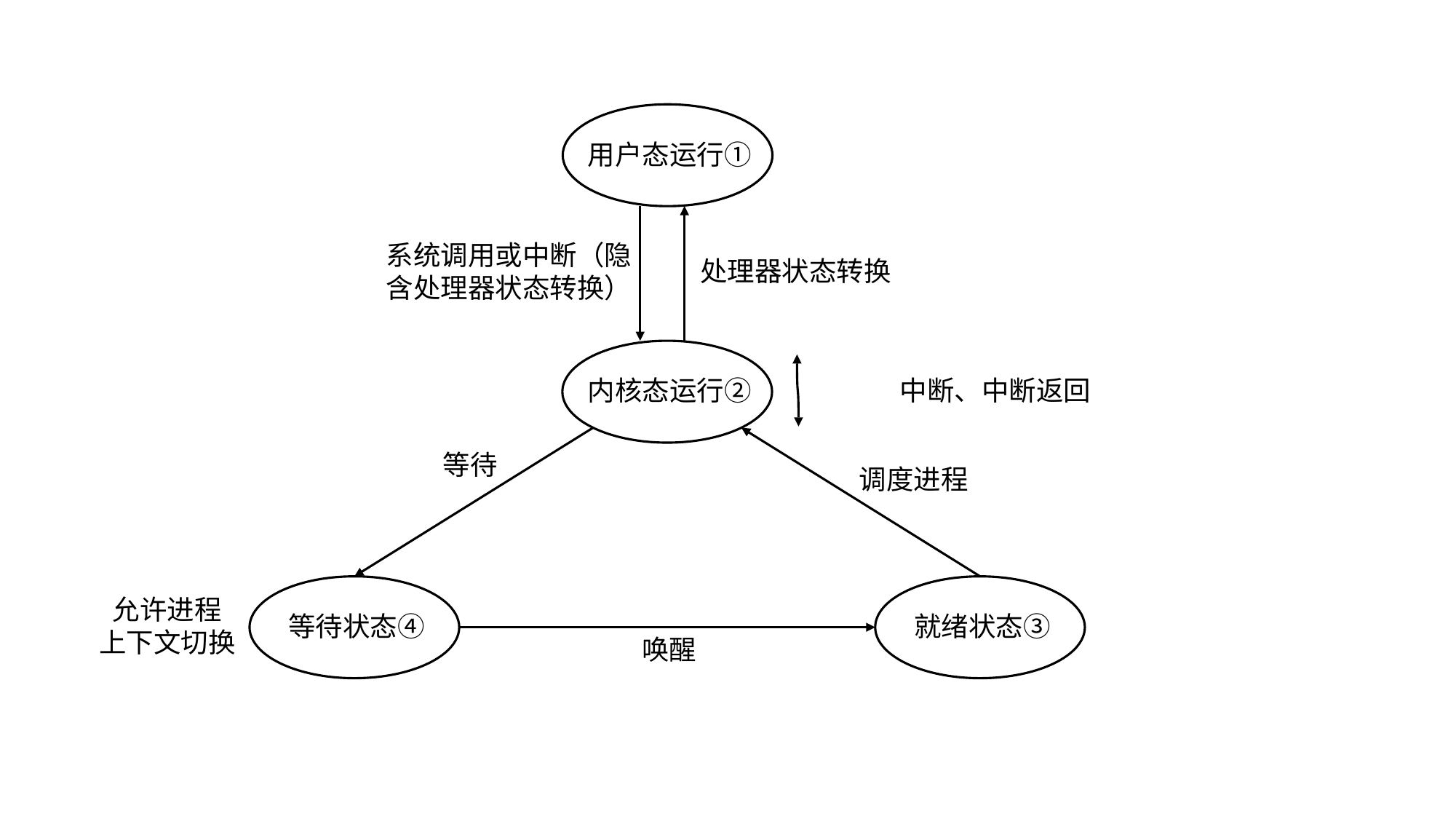

用户态运行①
系统调用或中断（隐
含处理器状态转换）
处理器状态转换

内核态运行②
中断、中断返回
等待
调度进程

等待状态④

就绪状态③
允许进程
上下文切换
唤醒